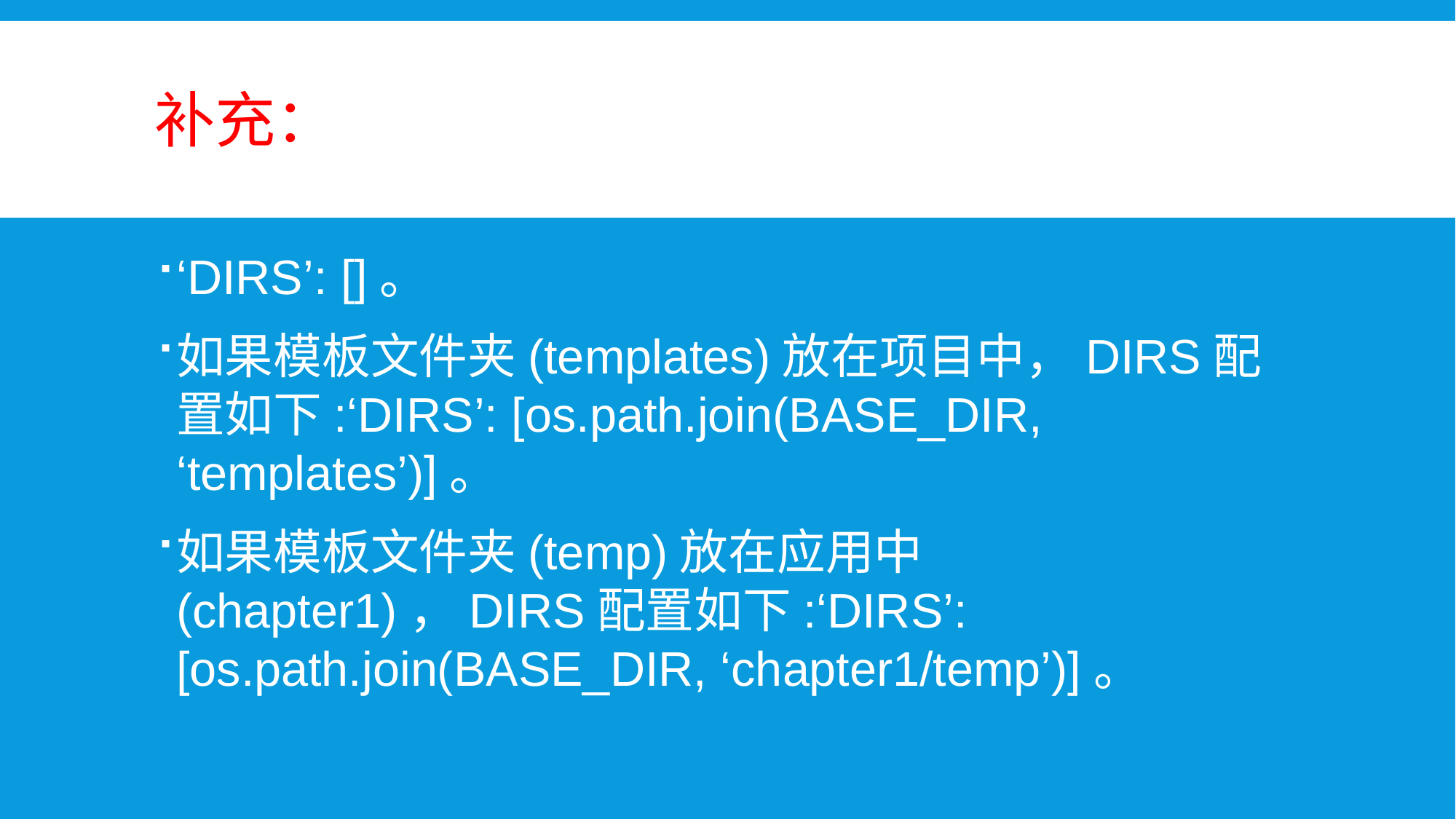

# 补充：
‘DIRS’: []。
如果模板文件夹(templates)放在项目中，DIRS配置如下:‘DIRS’: [os.path.join(BASE_DIR, ‘templates’)]。
如果模板文件夹(temp)放在应用中(chapter1)，DIRS配置如下:‘DIRS’: [os.path.join(BASE_DIR, ‘chapter1/temp’)]。